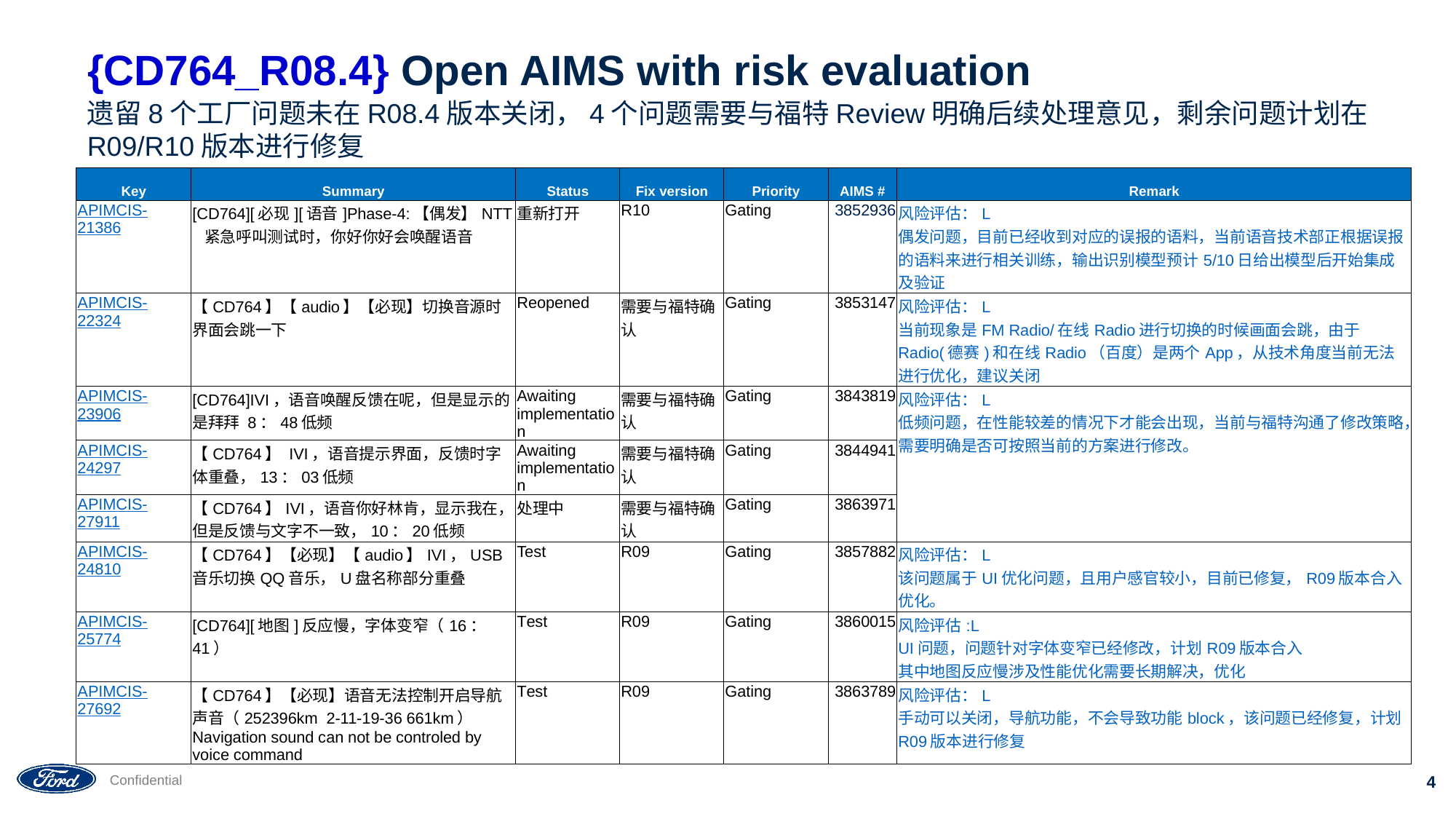

# {CD764_R08.4} Open AIMS with risk evaluation
遗留8个工厂问题未在R08.4版本关闭，4个问题需要与福特Review明确后续处理意见，剩余问题计划在R09/R10版本进行修复
| Key | Summary | Status | Fix version | Priority | AIMS # | Remark |
| --- | --- | --- | --- | --- | --- | --- |
| APIMCIS-21386 | [CD764][必现][语音]Phase-4:【偶发】NTT 紧急呼叫测试时，你好你好会唤醒语音 | 重新打开 | R10 | Gating | 3852936 | 风险评估：L 偶发问题，目前已经收到对应的误报的语料，当前语音技术部正根据误报的语料来进行相关训练，输出识别模型预计5/10日给出模型后开始集成及验证 |
| APIMCIS-22324 | 【CD764】【audio】【必现】切换音源时界面会跳一下 | Reopened | 需要与福特确认 | Gating | 3853147 | 风险评估：L 当前现象是FM Radio/在线Radio进行切换的时候画面会跳，由于Radio(德赛)和在线Radio（百度）是两个App，从技术角度当前无法进行优化，建议关闭 |
| APIMCIS-23906 | [CD764]IVI，语音唤醒反馈在呢，但是显示的是拜拜 8：48低频 | Awaiting implementation | 需要与福特确认 | Gating | 3843819 | 风险评估：L 低频问题，在性能较差的情况下才能会出现，当前与福特沟通了修改策略，需要明确是否可按照当前的方案进行修改。 |
| APIMCIS-24297 | 【CD764】 IVI，语音提示界面，反馈时字体重叠，13：03低频 | Awaiting implementation | 需要与福特确认 | Gating | 3844941 | 风险评估：L 当前与福特沟通了修改策略，需要明确是否可按照当前的方案进行修改 |
| APIMCIS-27911 | 【CD764】IVI，语音你好林肯，显示我在，但是反馈与文字不一致，10：20低频 | 处理中 | 需要与福特确认 | Gating | 3863971 | 风险评估：L 相关问题对应的方案与客户沟通，待客户确认是否执行 |
| APIMCIS-24810 | 【CD764】【必现】【audio】IVI，USB音乐切换QQ音乐，U盘名称部分重叠 | Test | R09 | Gating | 3857882 | 风险评估：L 该问题属于UI优化问题，且用户感官较小，目前已修复，R09版本合入优化。 |
| APIMCIS-25774 | [CD764][地图]反应慢，字体变窄（16：41） | Test | R09 | Gating | 3860015 | 风险评估:L UI问题，问题针对字体变窄已经修改，计划R09版本合入 其中地图反应慢涉及性能优化需要长期解决，优化 |
| APIMCIS-27692 | 【CD764】【必现】语音无法控制开启导航声音（252396km 2-11-19-36 661km） Navigation sound can not be controled by voice command | Test | R09 | Gating | 3863789 | 风险评估：L 手动可以关闭，导航功能，不会导致功能block，该问题已经修复，计划R09版本进行修复 |